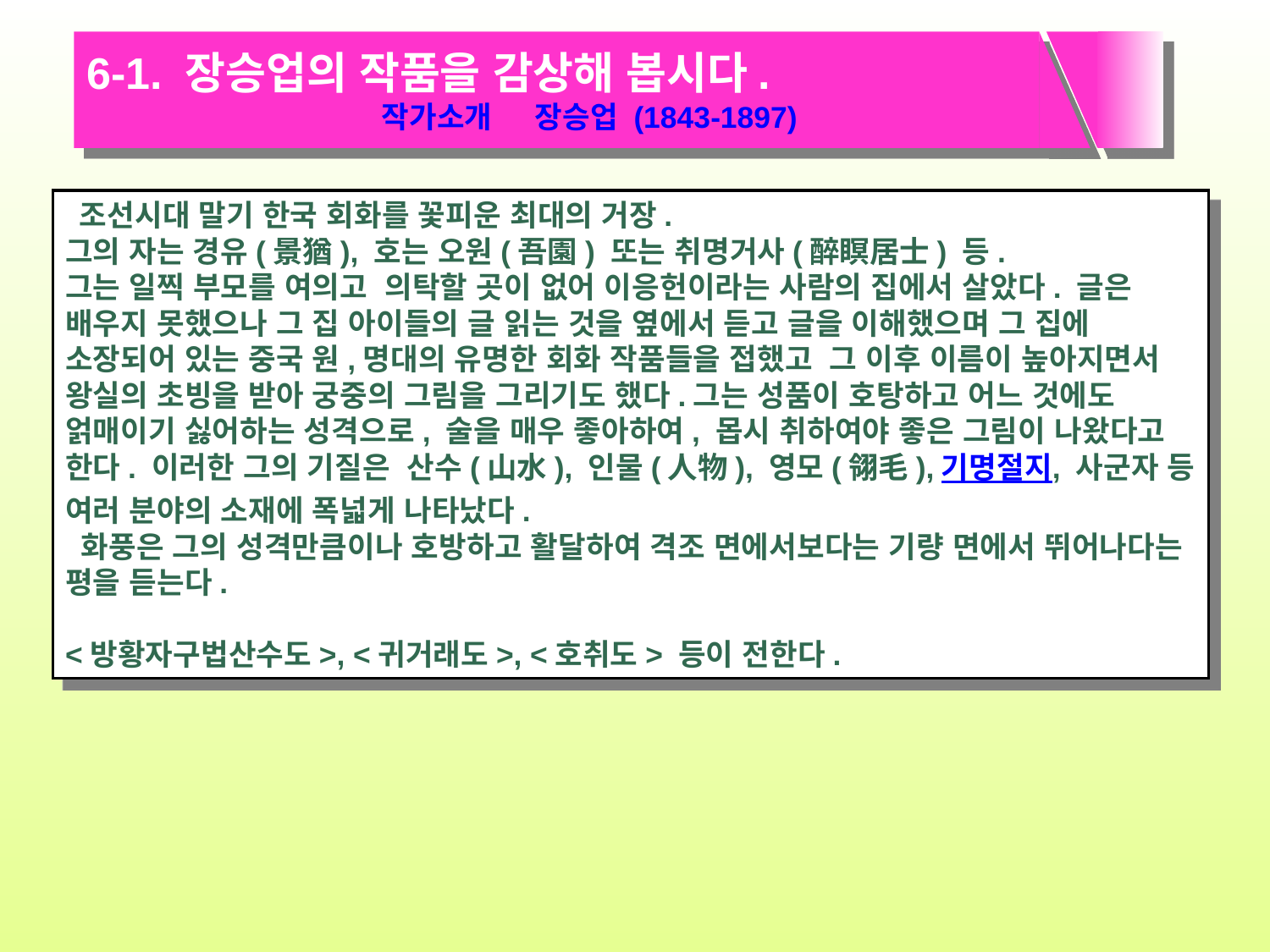

6-1. 장승업의 작품을 감상해 봅시다.
                                  작가소개     장승업 (1843-1897)

 조선시대 말기 한국 회화를 꽃피운 최대의 거장.
그의 자는 경유(景猶), 호는 오원(吾園) 또는 취명거사(醉瞑居士) 등.
그는 일찍 부모를 여의고  의탁할 곳이 없어 이응헌이라는 사람의 집에서 살았다. 글은 배우지 못했으나 그 집 아이들의 글 읽는 것을 옆에서 듣고 글을 이해했으며 그 집에 소장되어 있는 중국 원,명대의 유명한 회화 작품들을 접했고  그 이후 이름이 높아지면서 왕실의 초빙을 받아 궁중의 그림을 그리기도 했다.그는 성품이 호탕하고 어느 것에도 얽매이기 싫어하는 성격으로, 술을 매우 좋아하여, 몹시 취하여야 좋은 그림이 나왔다고 한다. 이러한 그의 기질은  산수(山水), 인물(人物), 영모(翎毛),기명절지, 사군자 등 여러 분야의 소재에 폭넓게 나타났다.
 화풍은 그의 성격만큼이나 호방하고 활달하여 격조 면에서보다는 기량 면에서 뛰어나다는 평을 듣는다.
<방황자구법산수도>, <귀거래도>, <호취도> 등이 전한다.